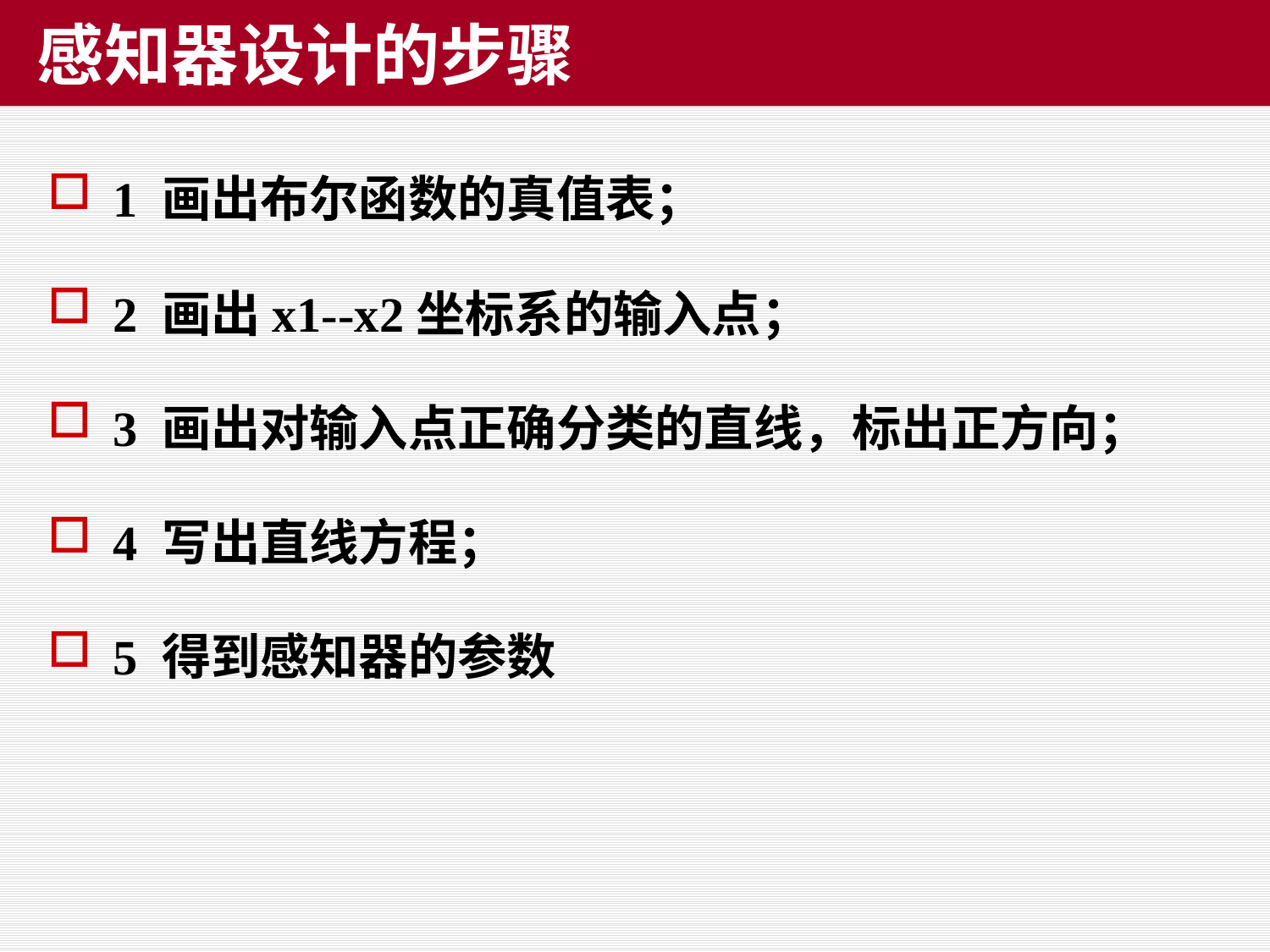

# 感知器设计的步骤
1 画出布尔函数的真值表；
2 画出x1--x2坐标系的输入点；
3 画出对输入点正确分类的直线，标出正方向；
4 写出直线方程；
5 得到感知器的参数